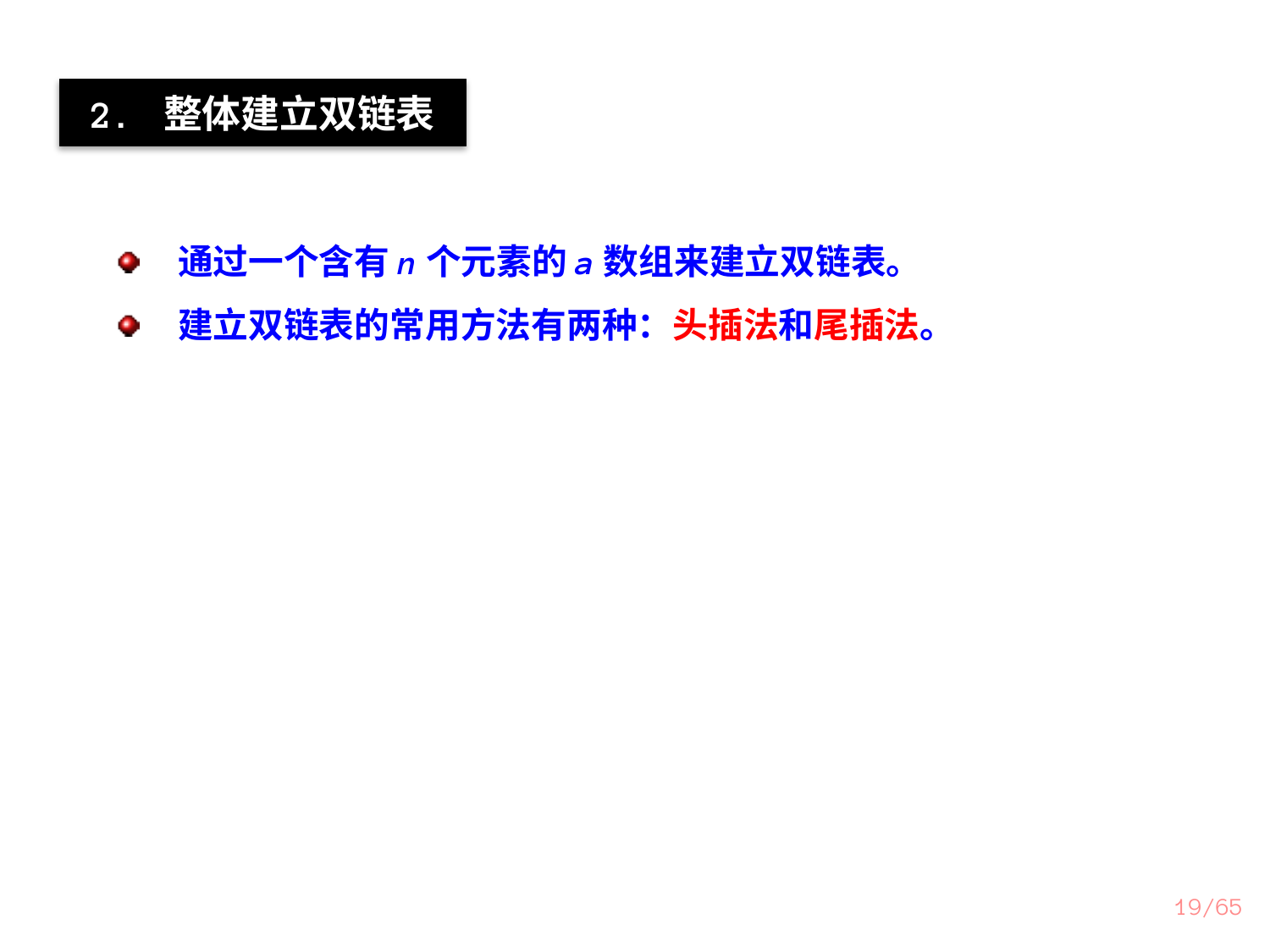

2. 整体建立双链表
通过一个含有n个元素的a数组来建立双链表。
建立双链表的常用方法有两种：头插法和尾插法。
19/65